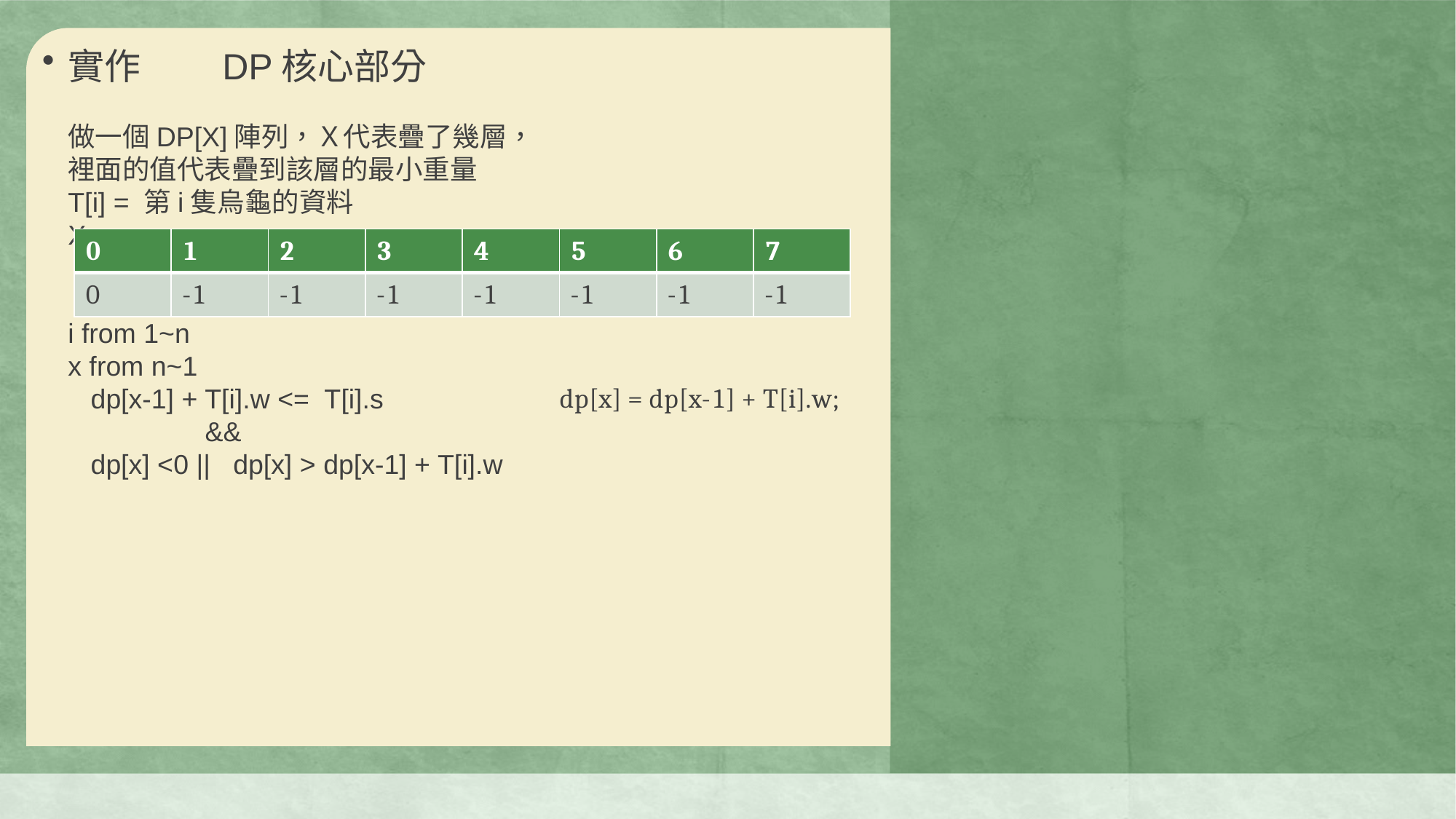

# 實作　　DP核心部分 做一個DP[X]陣列，Ｘ代表疊了幾層， 裡面的值代表疊到該層的最小重量 T[i] = 第i隻烏龜的資料 X i from 1~n x from n~1 dp[x-1] + T[i].w <=  T[i].s && dp[x] <0 ||   dp[x] > dp[x-1] + T[i].w
| 0 | 1 | 2 | 3 | 4 | 5 | 6 | 7 |
| --- | --- | --- | --- | --- | --- | --- | --- |
| 0 | -1 | -1 | -1 | -1 | -1 | -1 | -1 |
dp[x] = dp[x-1] + T[i].w;